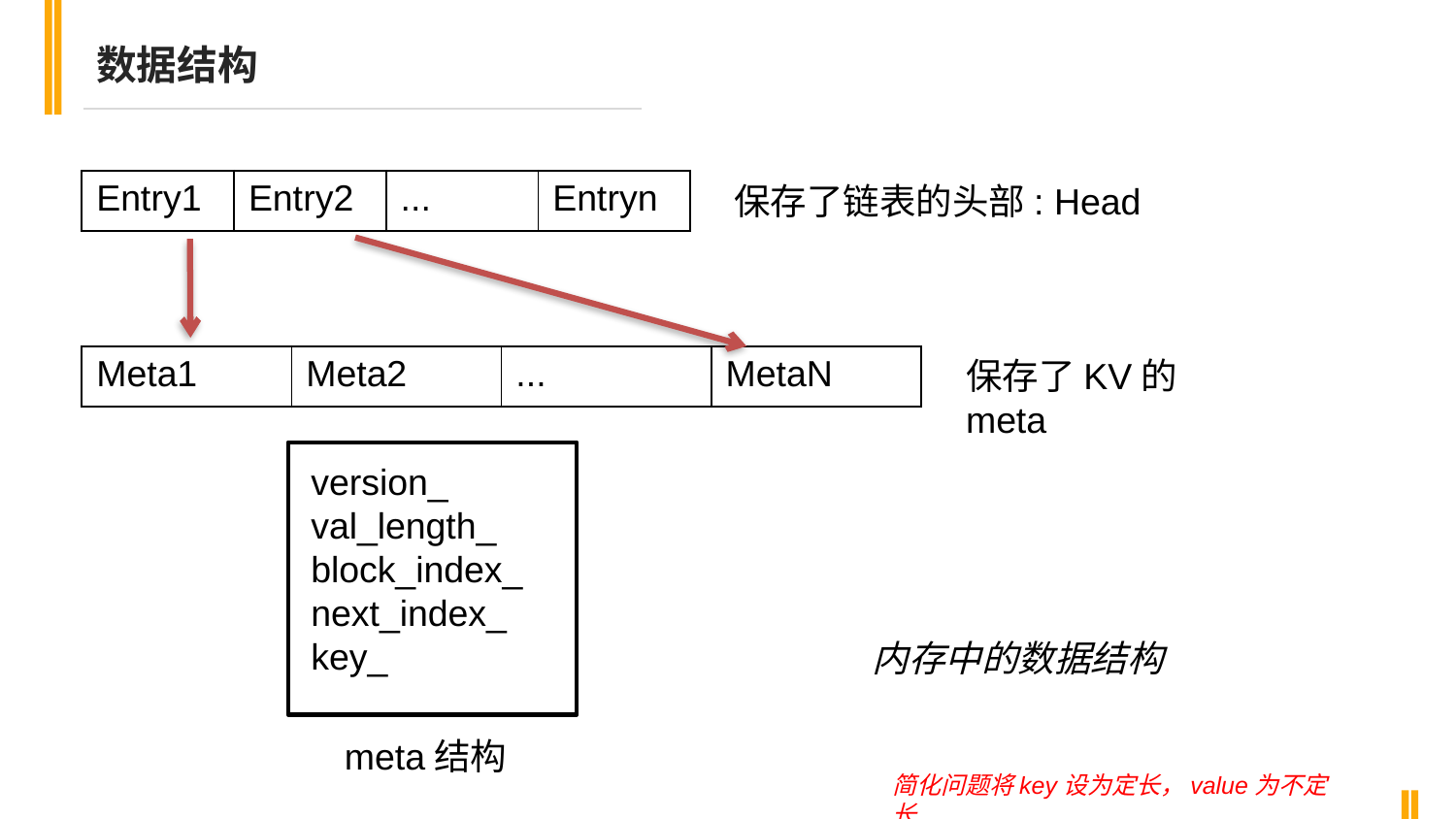

数据结构
| Entry1 | Entry2 | ... | Entryn |
| --- | --- | --- | --- |
保存了链表的头部: Head
| Meta1 | Meta2 | ... | MetaN |
| --- | --- | --- | --- |
保存了KV的meta

version_
val_length_
block_index_
next_index_
key_
内存中的数据结构
meta结构
简化问题将key设为定长，value为不定长